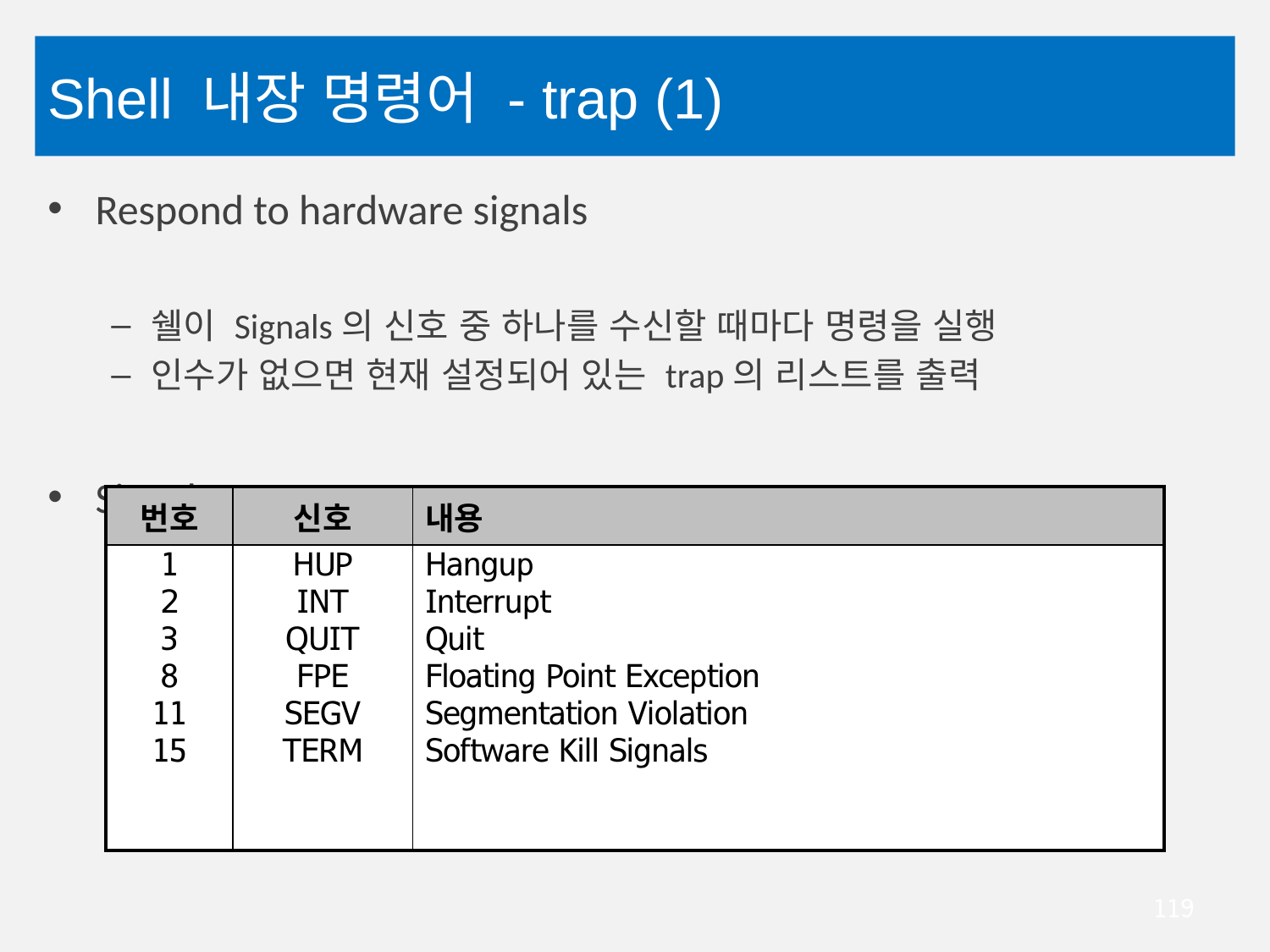

# Shell 내장 명령어 - trap (1)
Respond to hardware signals

쉘이 Signals의 신호 중 하나를 수신할 때마다 명령을 실행
인수가 없으면 현재 설정되어 있는 trap의 리스트를 출력

Signals
| 번호 | 신호 | 내용 |
| --- | --- | --- |
| 1 2 3 8 11 15 | HUP INT QUIT FPE SEGV TERM | Hangup Interrupt Quit Floating Point Exception Segmentation Violation Software Kill Signals |
119